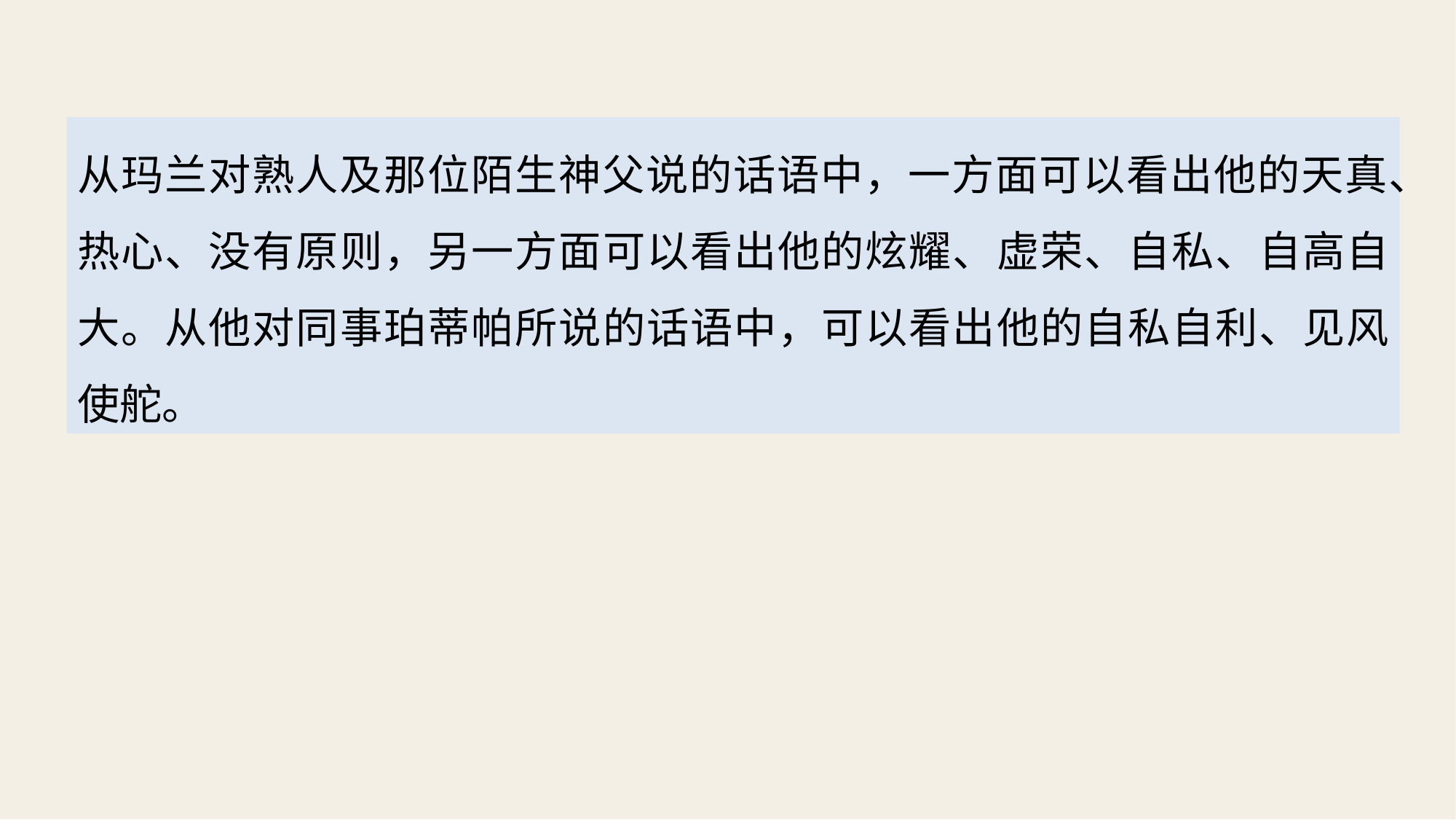

从玛兰对熟人及那位陌生神父说的话语中，一方面可以看出他的天真、热心、没有原则，另一方面可以看出他的炫耀、虚荣、自私、自高自大。从他对同事珀蒂帕所说的话语中，可以看出他的自私自利、见风使舵。